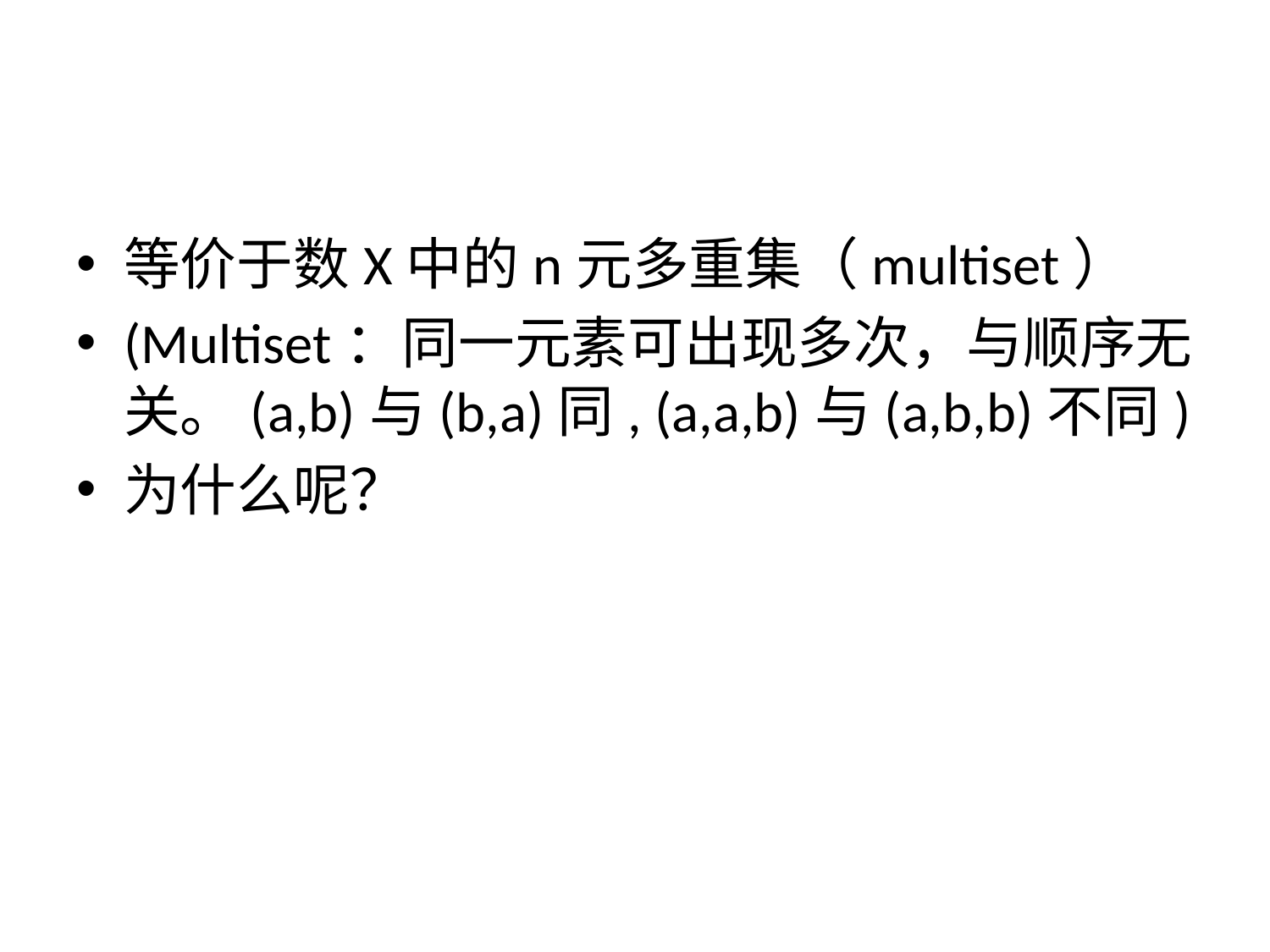

#
等价于数X中的n元多重集（multiset）
(Multiset：同一元素可出现多次，与顺序无关。(a,b)与(b,a)同, (a,a,b)与(a,b,b)不同)
为什么呢？